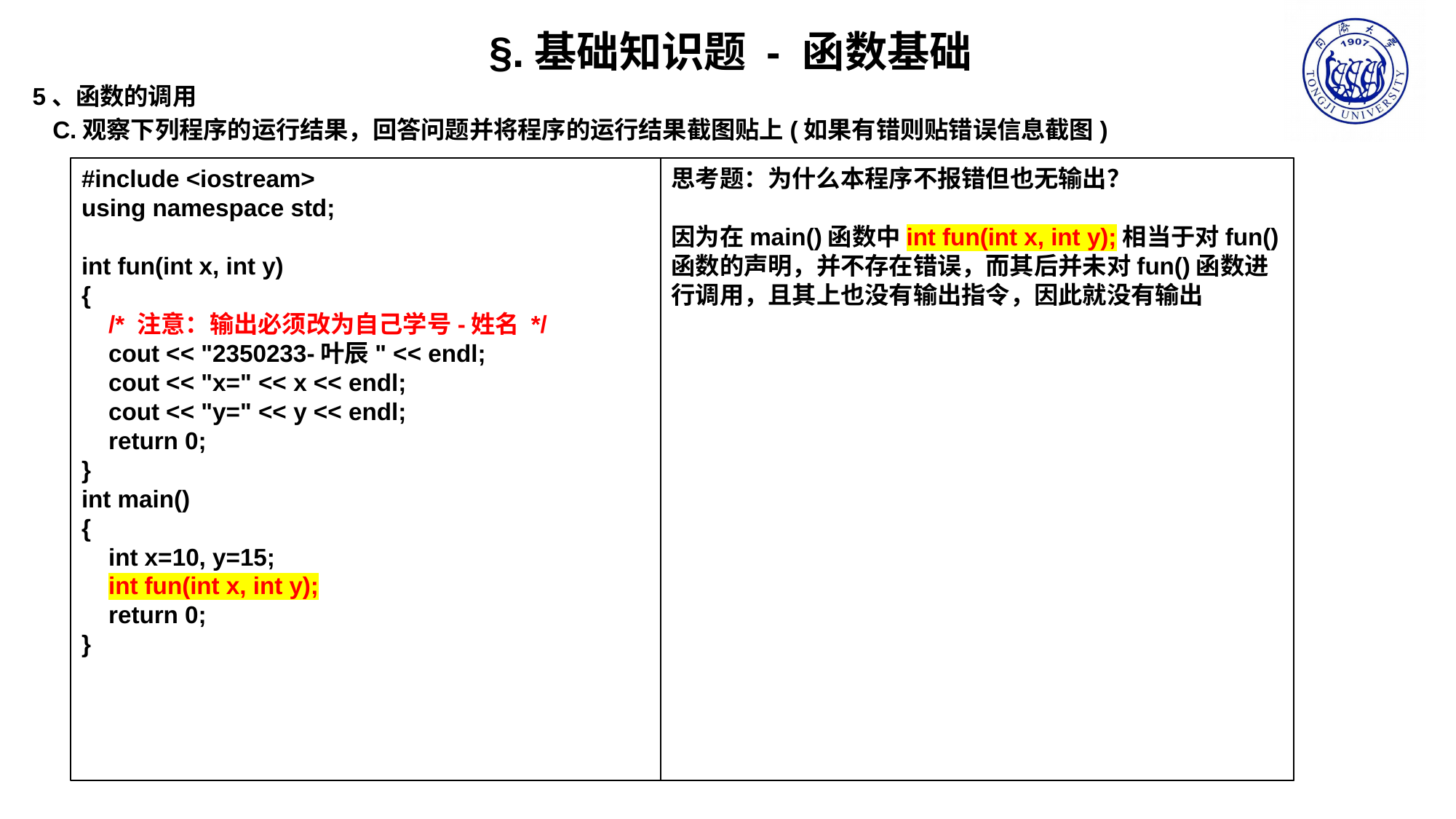

§.基础知识题 - 函数基础
5、函数的调用
   C.观察下列程序的运行结果，回答问题并将程序的运行结果截图贴上(如果有错则贴错误信息截图)
#include <iostream>
using namespace std;

int fun(int x, int y)
{
    /* 注意：输出必须改为自己学号-姓名 */
    cout << "2350233-叶辰" << endl;
    cout << "x=" << x << endl;
    cout << "y=" << y << endl;
    return 0;
}
int main()
{
    int x=10, y=15;
    int fun(int x, int y);
    return 0;
}
思考题：为什么本程序不报错但也无输出？

因为在main()函数中int fun(int x, int y);相当于对fun()函数的声明，并不存在错误，而其后并未对fun()函数进行调用，且其上也没有输出指令，因此就没有输出